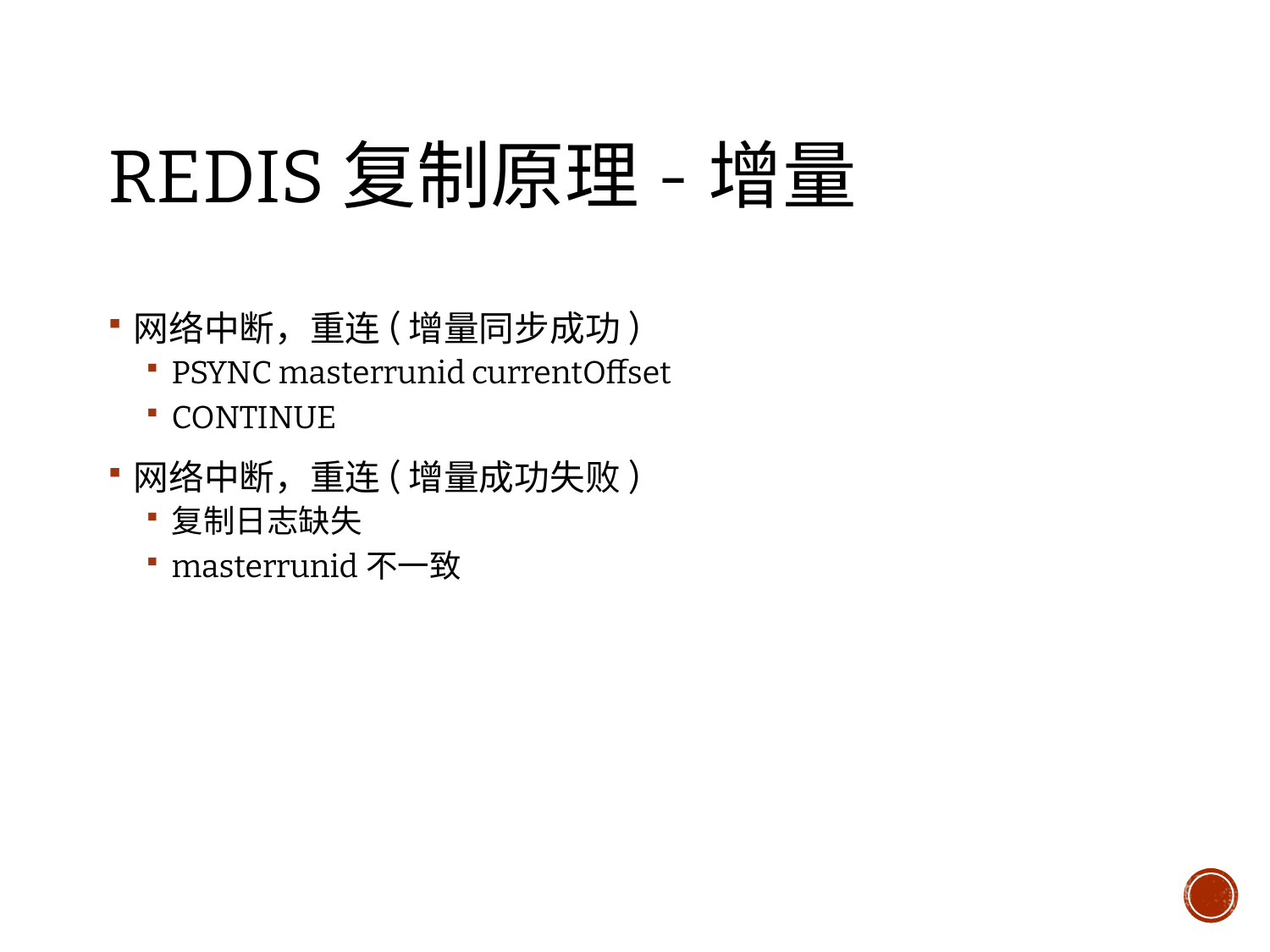

# Redis复制原理-增量
网络中断，重连(增量同步成功)
PSYNC masterrunid currentOffset
CONTINUE
网络中断，重连(增量成功失败)
复制日志缺失
masterrunid不一致